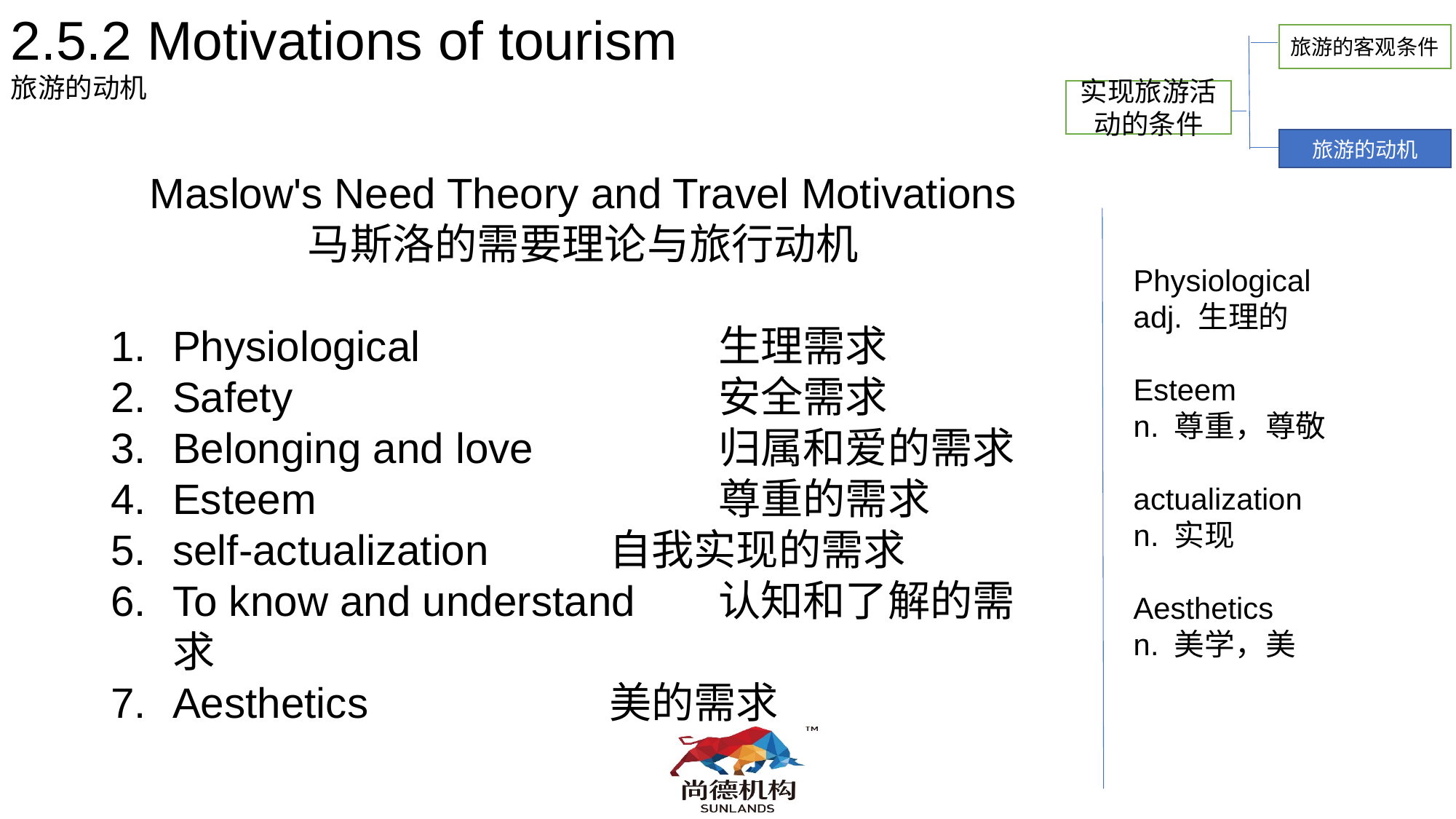

2.5.2 Motivations of tourism
旅游的动机
旅游的客观条件
实现旅游活动的条件
旅游的动机
Maslow's Need Theory and Travel Motivations
马斯洛的需要理论与旅行动机

Physiological			生理需求
Safety				安全需求
Belonging and love		归属和爱的需求
Esteem				尊重的需求
self-actualization		自我实现的需求
To know and understand	认知和了解的需求
Aesthetics			美的需求
 Physiological
 adj. 生理的

 Esteem
 n. 尊重，尊敬

 actualization
 n. 实现

 Aesthetics
 n. 美学，美